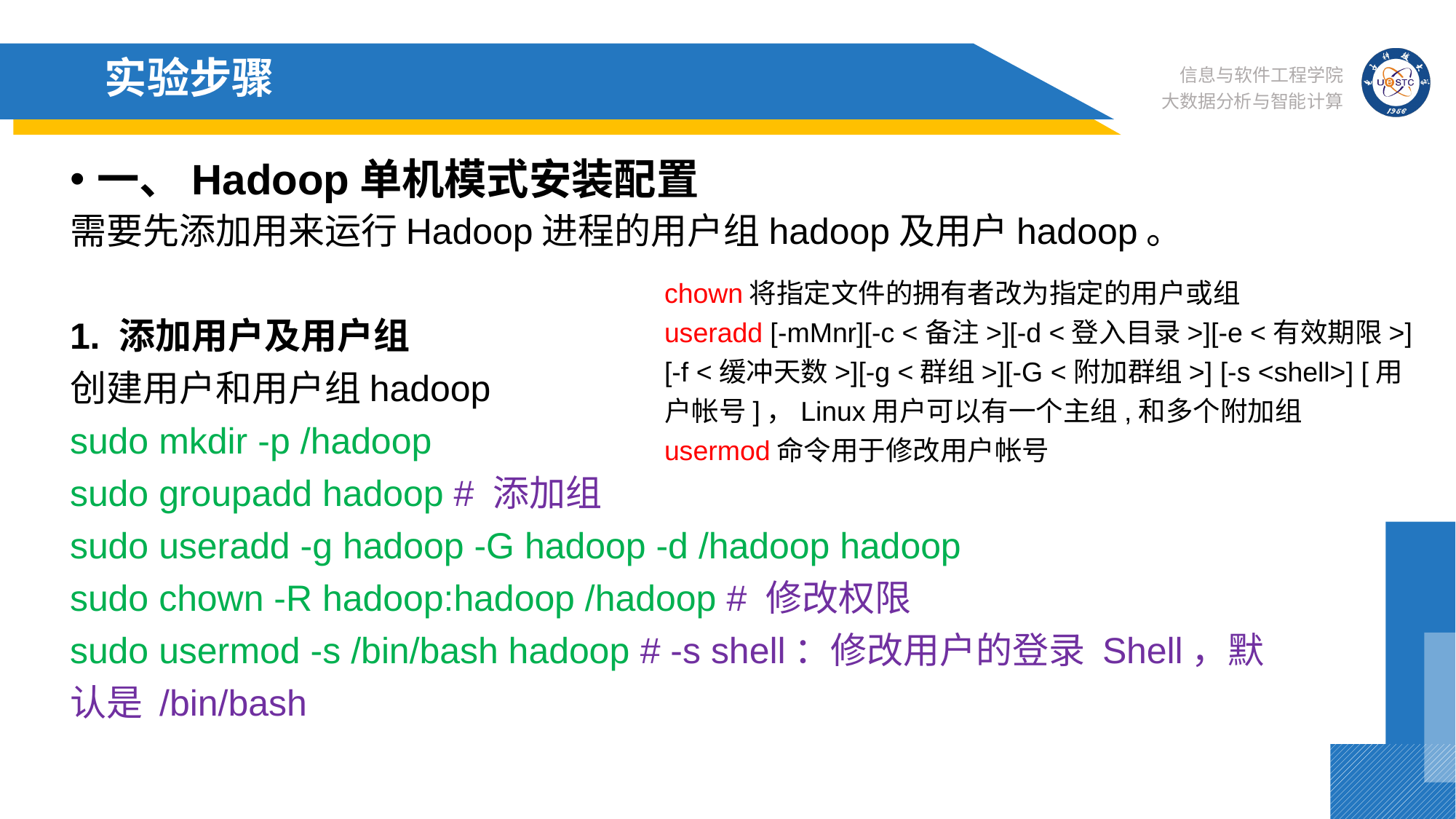

# 实验步骤
一、Hadoop单机模式安装配置

需要先添加用来运行Hadoop进程的用户组hadoop及用户hadoop。

1. 添加用户及用户组
创建用户和用户组hadoop
sudo mkdir -p /hadoop
sudo groupadd hadoop # 添加组
sudo useradd -g hadoop -G hadoop -d /hadoop hadoop
sudo chown -R hadoop:hadoop /hadoop # 修改权限
sudo usermod -s /bin/bash hadoop # -s shell：修改用户的登录 Shell，默认是 /bin/bash
chown将指定文件的拥有者改为指定的用户或组
useradd [-mMnr][-c <备注>][-d <登入目录>][-e <有效期限>][-f <缓冲天数>][-g <群组>][-G <附加群组>] [-s <shell>] [用户帐号]，Linux用户可以有一个主组,和多个附加组
usermod命令用于修改用户帐号